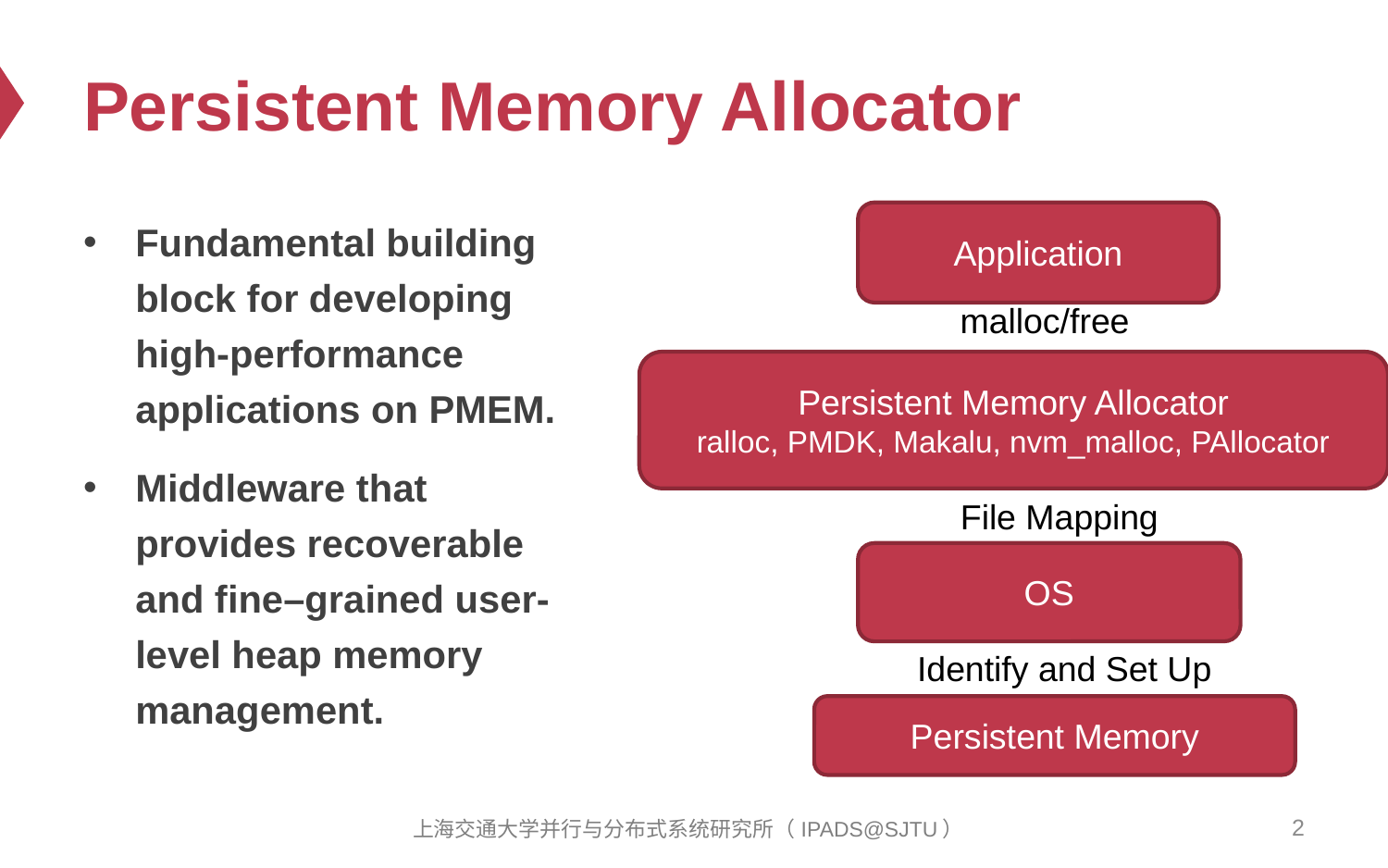

# Persistent Memory Allocator
Fundamental building block for developing high-performance applications on PMEM.
Middleware that provides recoverable and fine–grained user-level heap memory management.

Application
malloc/free
Persistent Memory Allocator
ralloc, PMDK, Makalu, nvm_malloc, PAllocator
File Mapping
OS
Identify and Set Up
Persistent Memory
2
上海交通大学并行与分布式系统研究所（IPADS@SJTU）